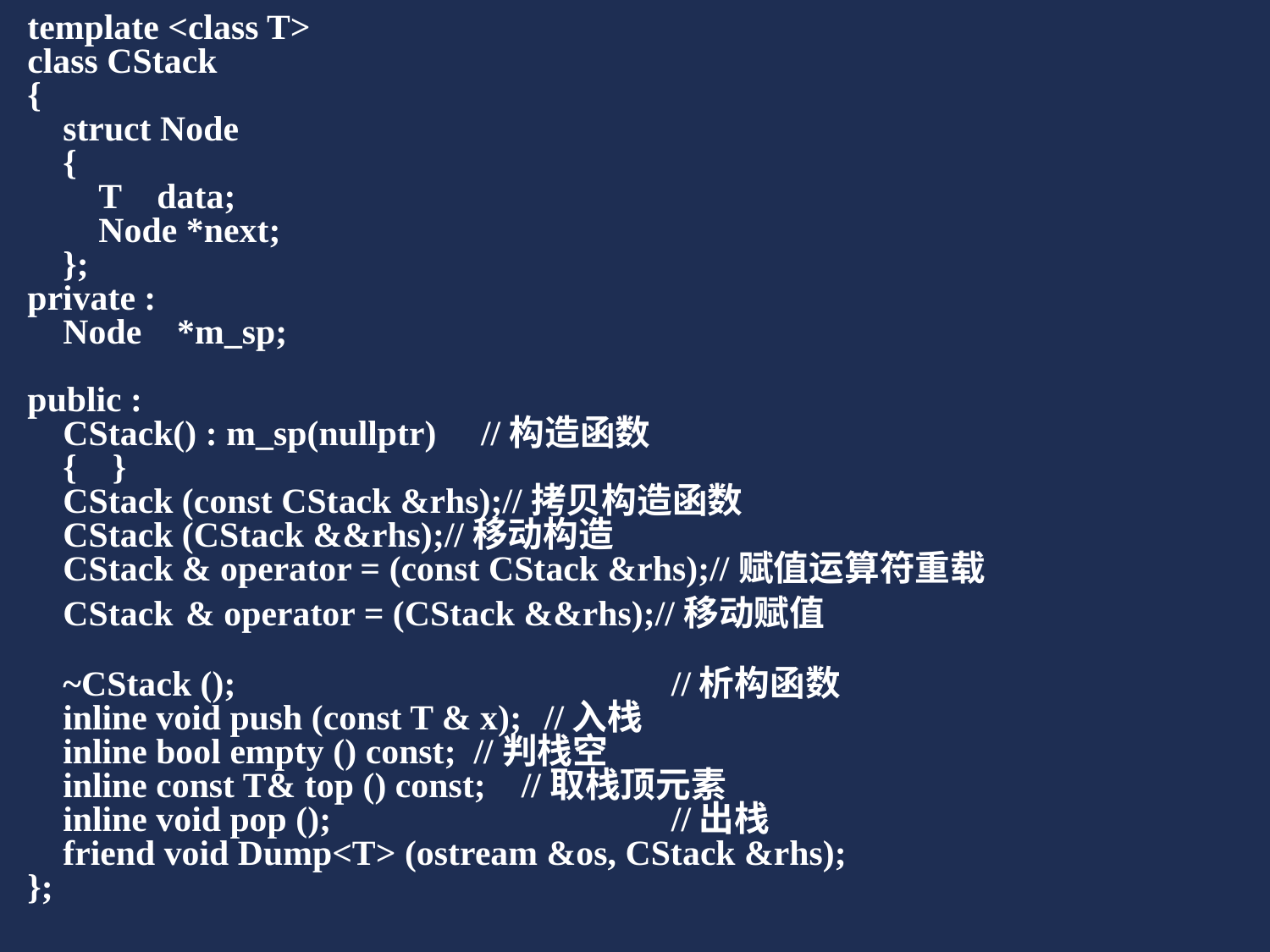

template <class T>
class CStack
{
    struct Node
    {
        T    data;
        Node *next;
    };
private :
    Node    *m_sp;

public :
    CStack() : m_sp(nullptr)     //构造函数
    {    }
    CStack (const CStack &rhs);//拷贝构造函数
    CStack (CStack &&rhs);//移动构造
    CStack & operator = (const CStack &rhs);//赋值运算符重载
    CStack & operator = (CStack &&rhs);//移动赋值

    ~CStack ();				 //析构函数
    inline void push (const T & x);	 //入栈
    inline bool empty () const;  //判栈空
    inline const T& top () const;    //取栈顶元素
    inline void pop ();			 //出栈
    friend void Dump<T> (ostream &os, CStack &rhs);
};